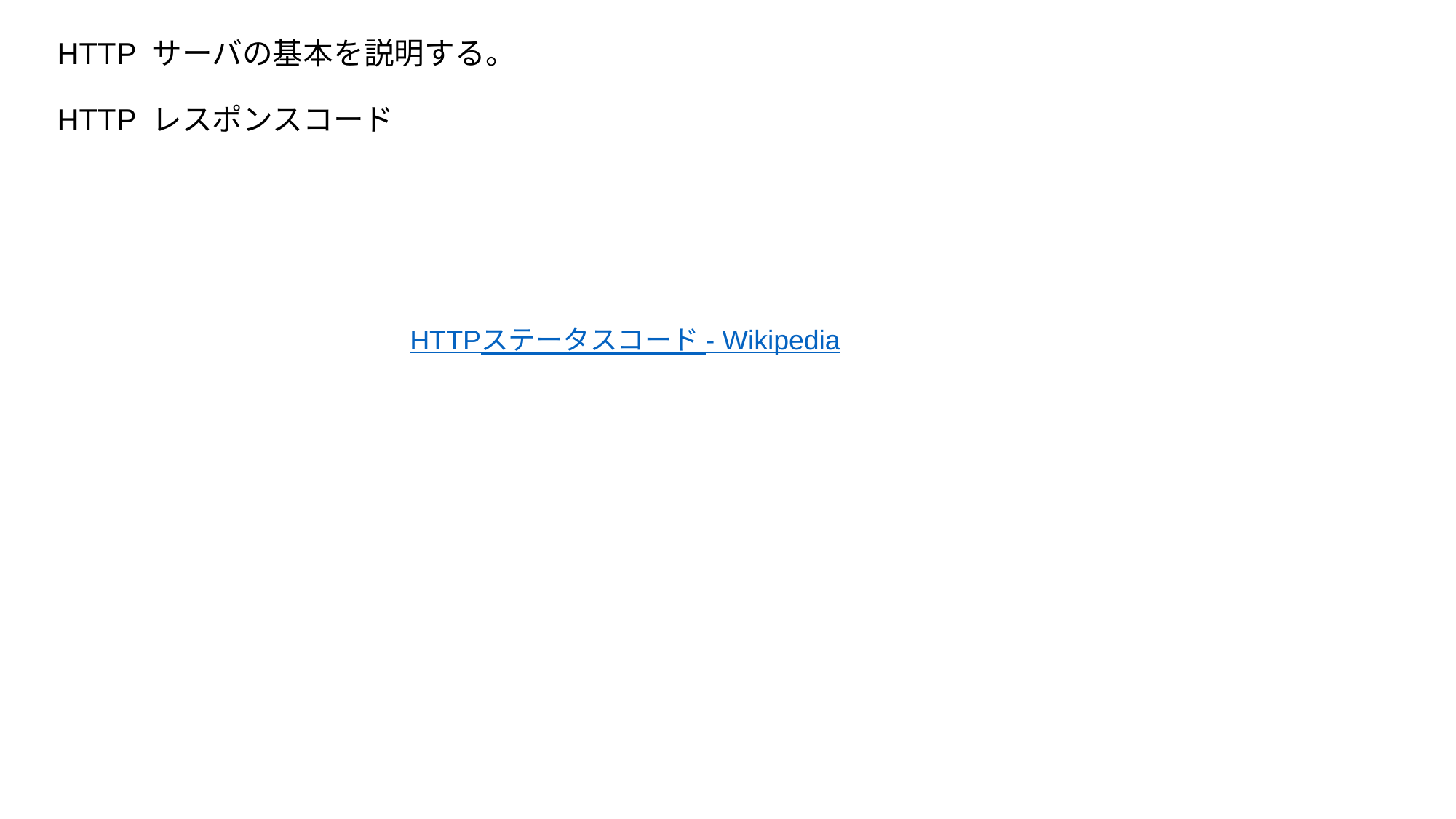

HTTP サーバの基本を説明する。
HTTP レスポンスコード
HTTPステータスコード - Wikipedia